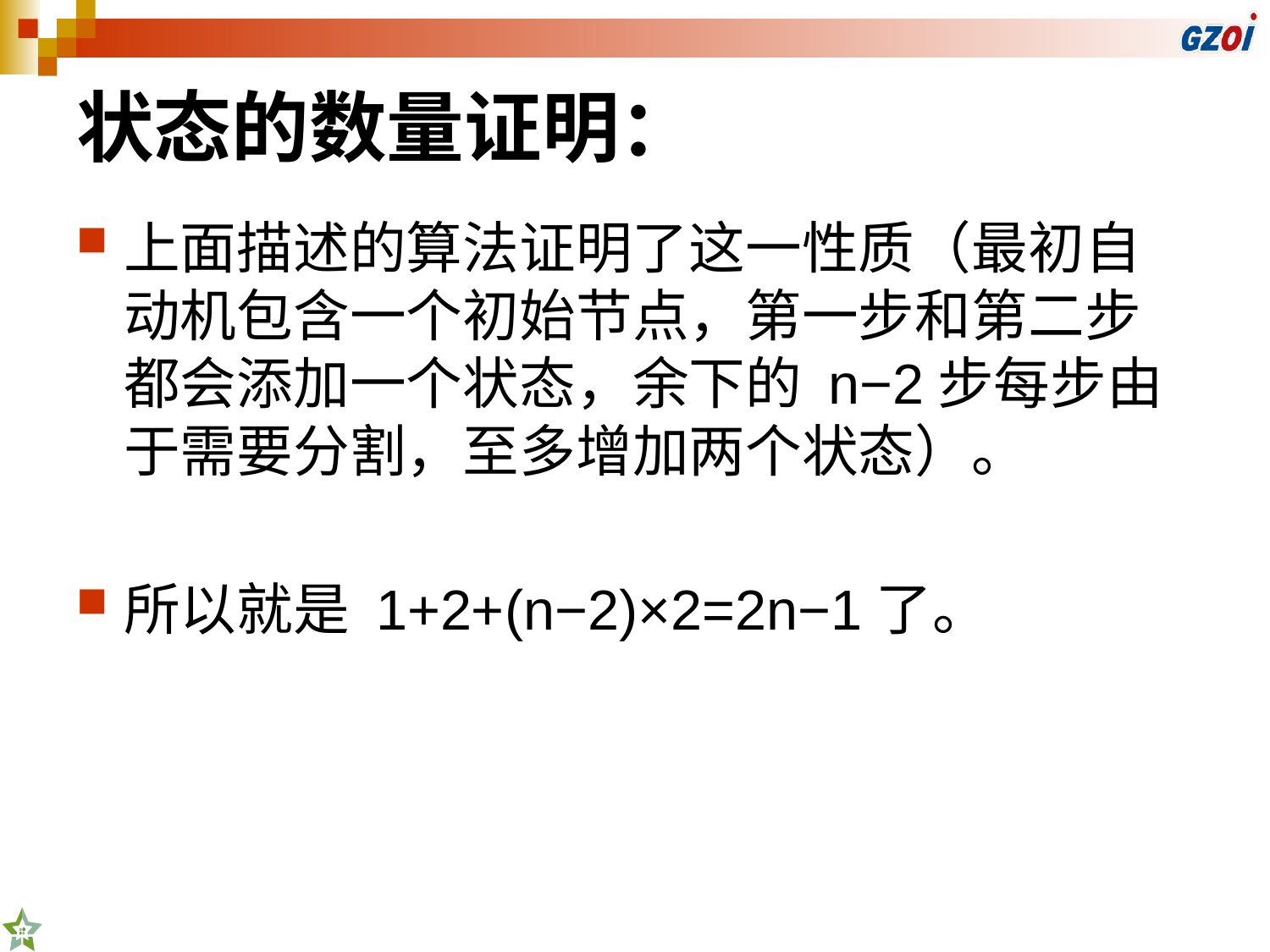

# 状态的数量证明：
上面描述的算法证明了这一性质（最初自动机包含一个初始节点，第一步和第二步都会添加一个状态，余下的 n−2步每步由于需要分割，至多增加两个状态）。

所以就是 1+2+(n−2)×2=2n−1了。